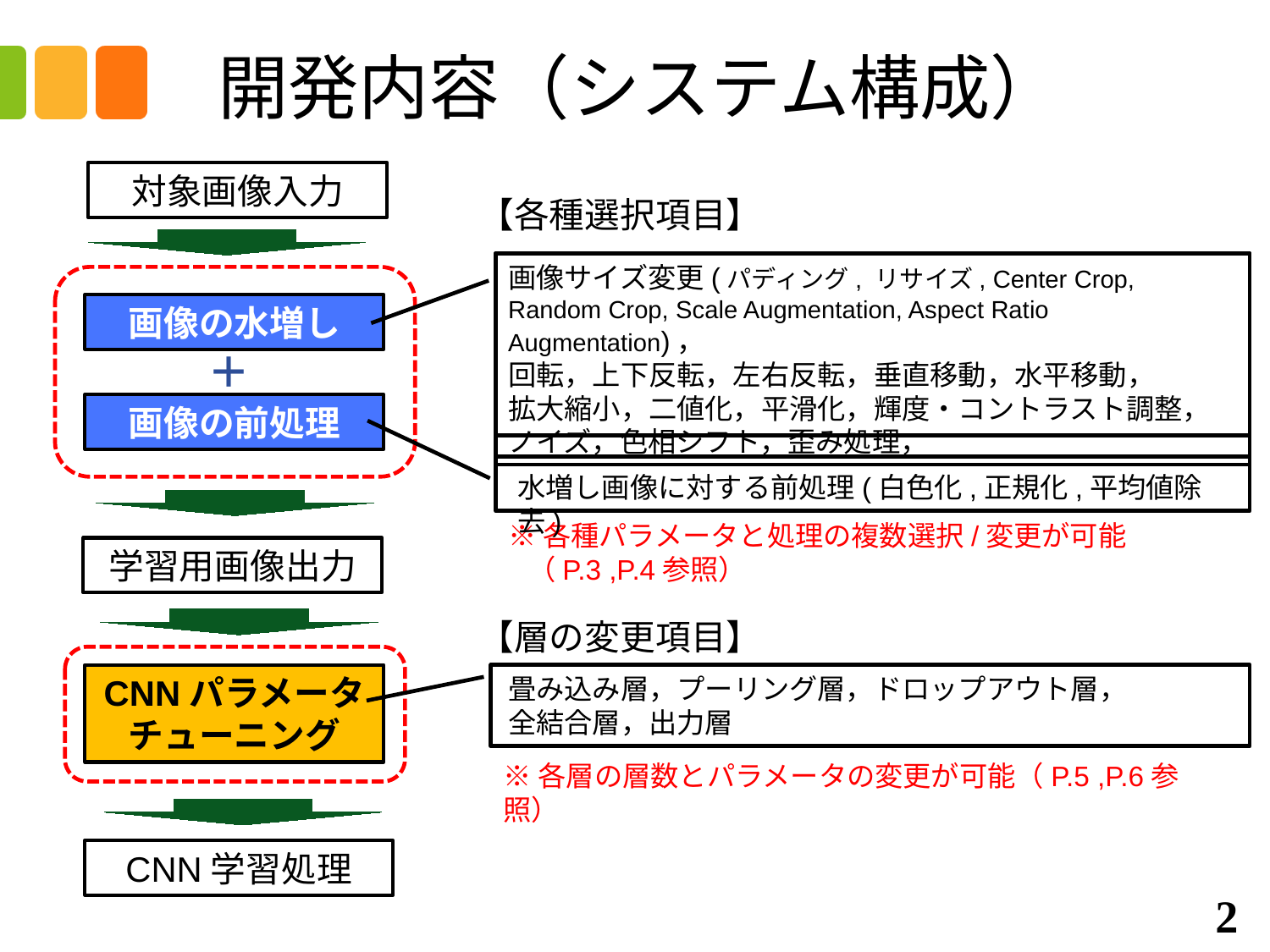

# 開発内容（システム構成）
対象画像入力
【各種選択項目】

画像サイズ変更(パディング, リサイズ, Center Crop,
Random Crop, Scale Augmentation, Aspect Ratio Augmentation)，
回転，上下反転，左右反転，垂直移動，水平移動，
拡大縮小，二値化，平滑化，輝度・コントラスト調整，
ノイズ，色相シフト，歪み処理，

画像の水増し
＋
画像の前処理

水増し画像に対する前処理(白色化,正規化,平均値除去)

※各種パラメータと処理の複数選択/変更が可能
  （P.3 ,P.4参照）
学習用画像出力

【層の変更項目】

CNNパラメータ
チューニング
畳み込み層，プーリング層，ドロップアウト層，全結合層，出力層
※各層の層数とパラメータの変更が可能（P.5 ,P.6参照）

CNN学習処理
2